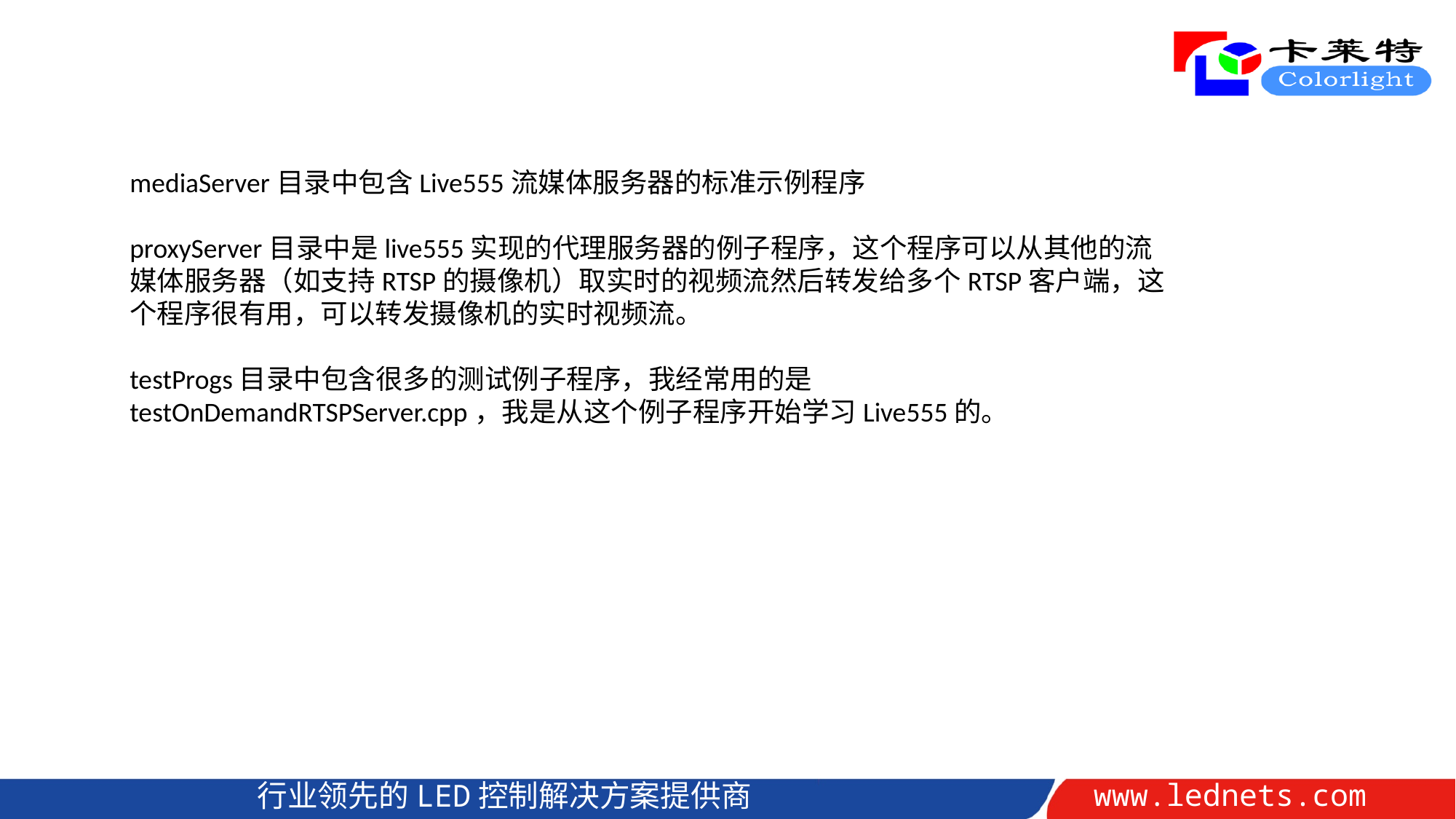

mediaServer目录中包含Live555流媒体服务器的标准示例程序

proxyServer目录中是live555实现的代理服务器的例子程序，这个程序可以从其他的流媒体服务器（如支持RTSP的摄像机）取实时的视频流然后转发给多个RTSP客户端，这个程序很有用，可以转发摄像机的实时视频流。

testProgs目录中包含很多的测试例子程序，我经常用的是testOnDemandRTSPServer.cpp，我是从这个例子程序开始学习Live555的。